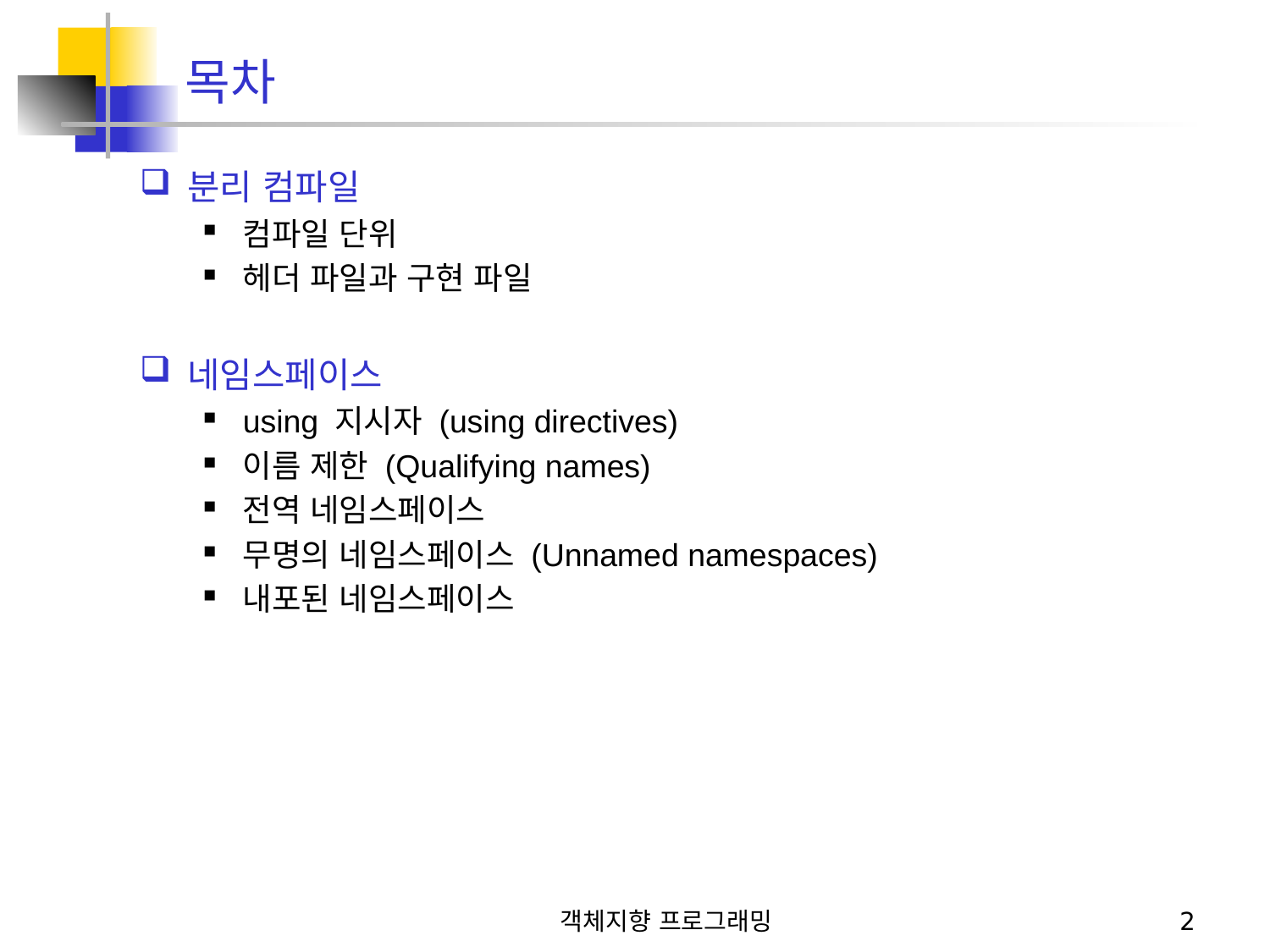

# 목차
분리 컴파일
컴파일 단위
헤더 파일과 구현 파일

네임스페이스
using 지시자 (using directives)
이름 제한 (Qualifying names)
전역 네임스페이스
무명의 네임스페이스 (Unnamed namespaces)
내포된 네임스페이스
객체지향 프로그래밍
2